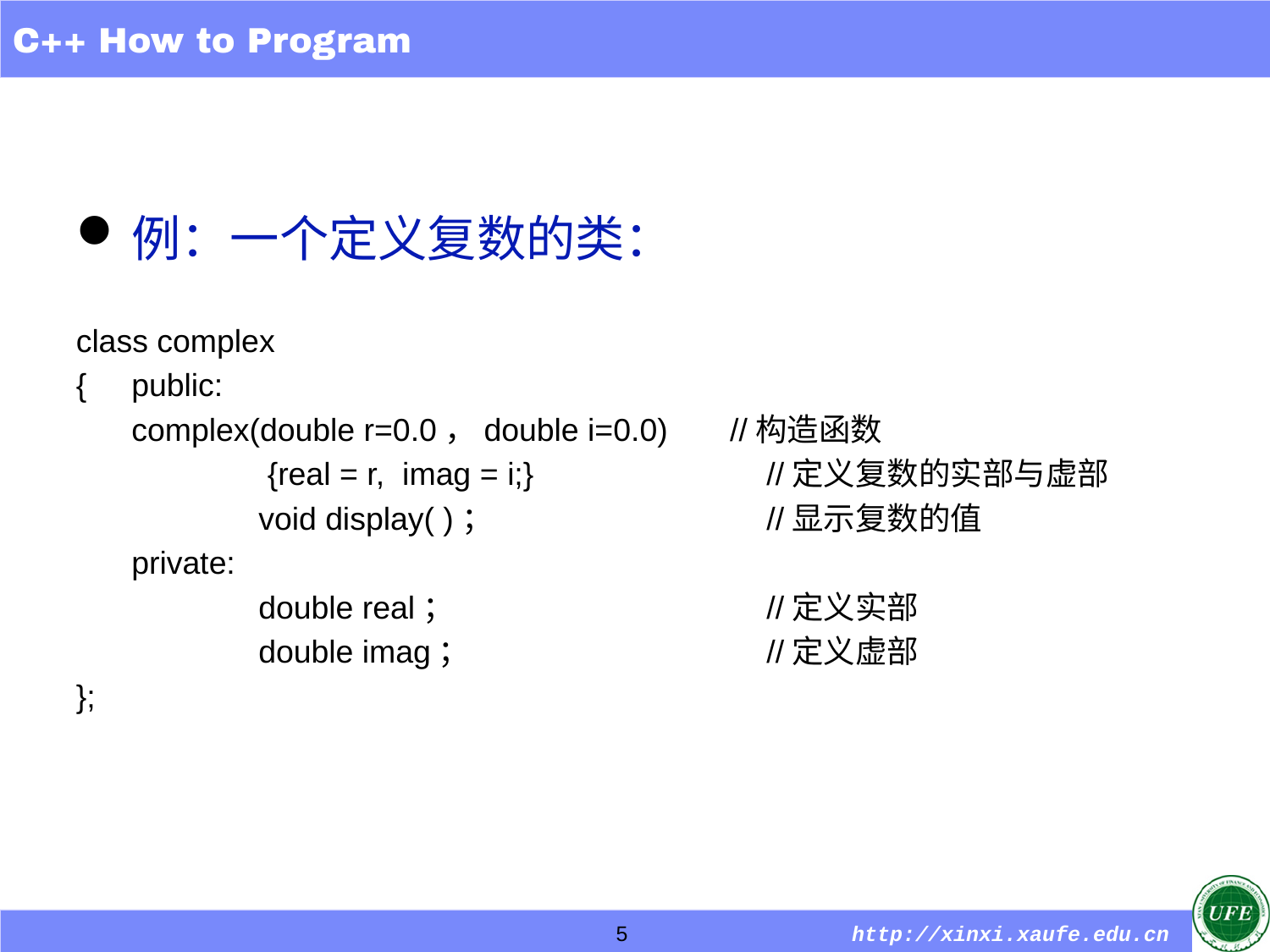

例：一个定义复数的类：

class complex
{	public:
   	complex(double r=0.0，double i=0.0)       //构造函数
         	 {real = r,  imag = i;} 		//定义复数的实部与虚部
   		void display( )；			//显示复数的值
 	private:
     		double real； 			//定义实部
     		double imag； 			//定义虚部
};
5